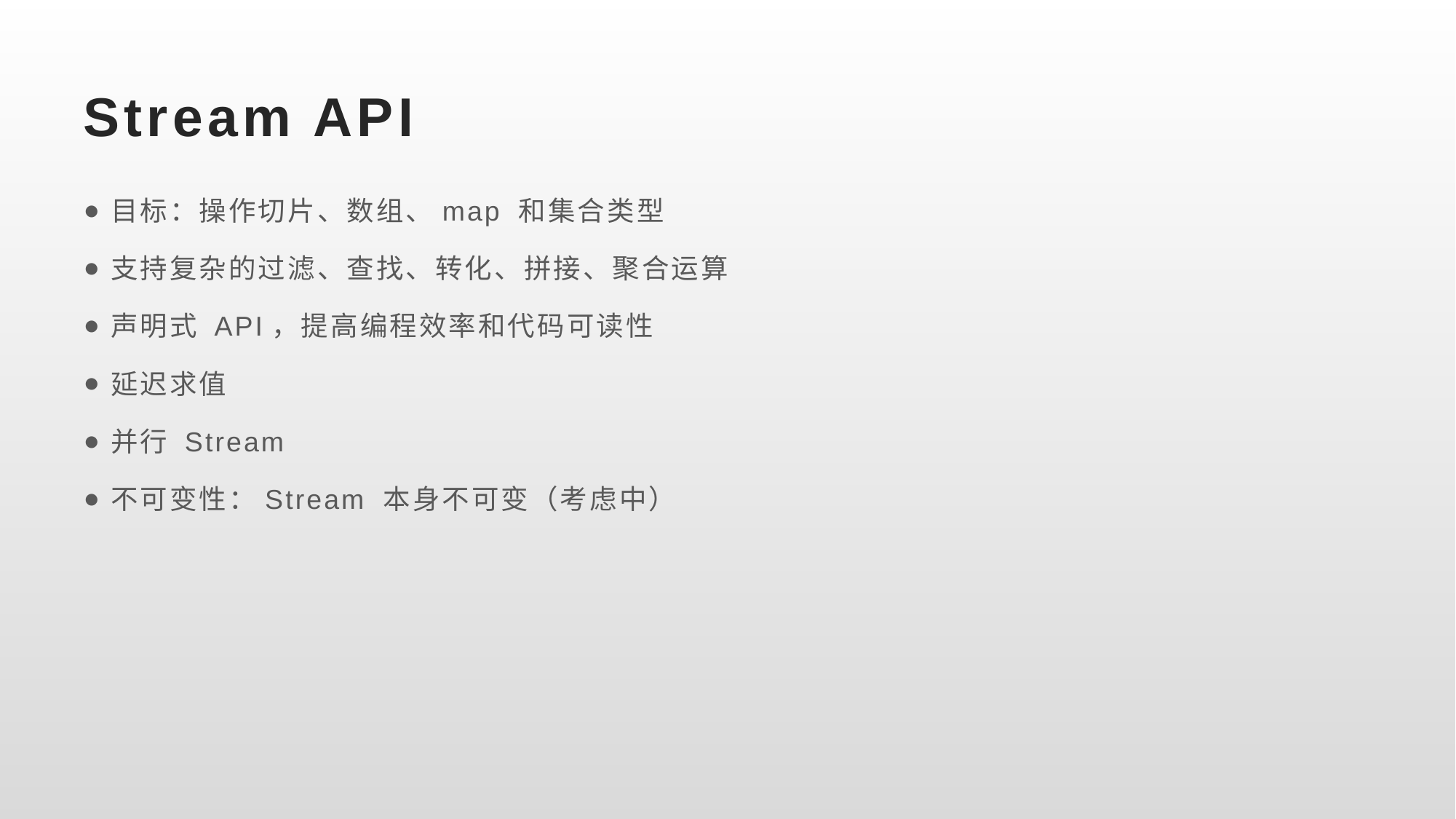

# Stream API
目标：操作切片、数组、map 和集合类型
支持复杂的过滤、查找、转化、拼接、聚合运算
声明式 API，提高编程效率和代码可读性
延迟求值
并行 Stream
不可变性：Stream 本身不可变（考虑中）